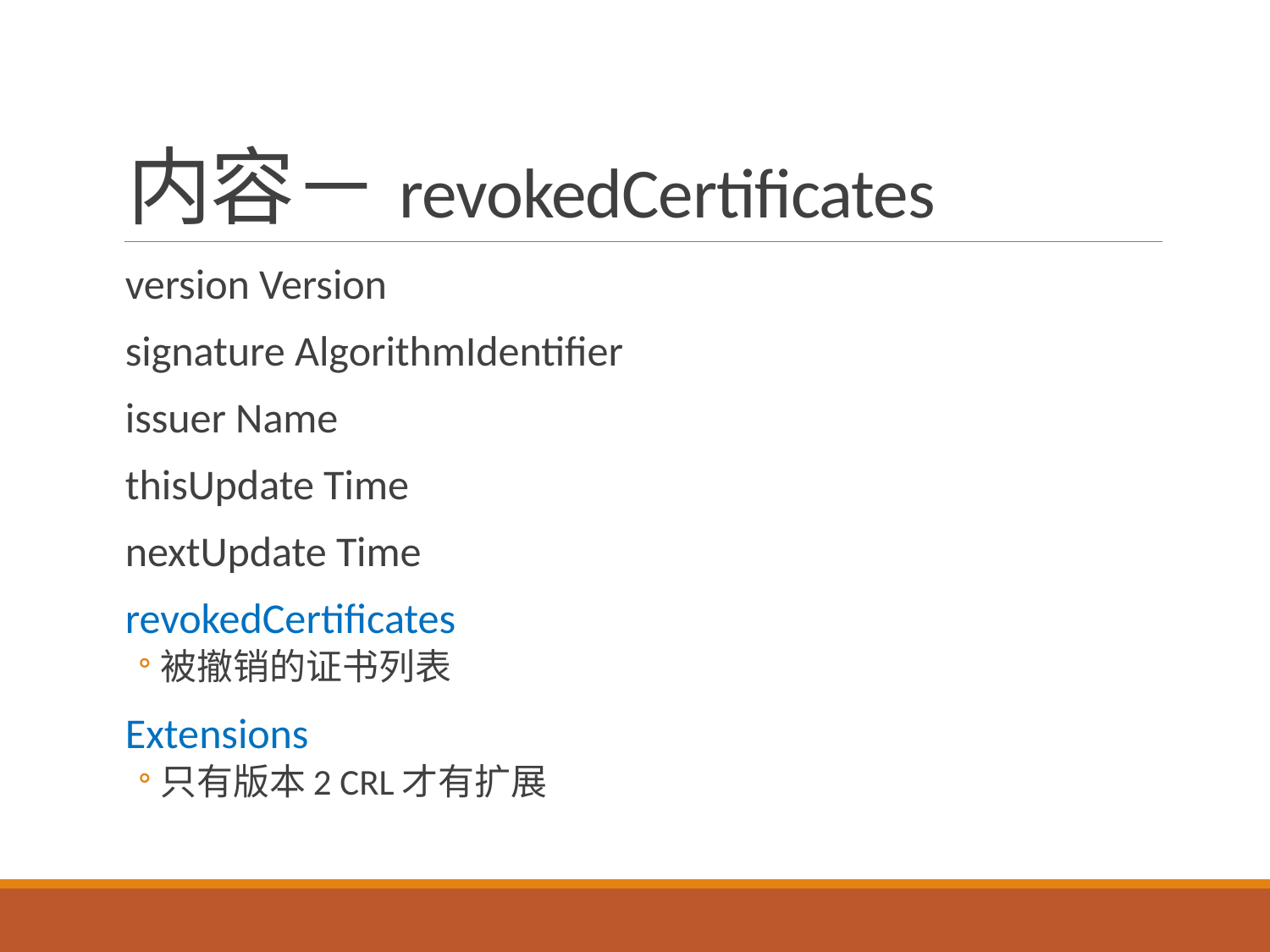

# 内容－revokedCertificates
version Version
signature AlgorithmIdentifier
issuer Name
thisUpdate Time
nextUpdate Time
revokedCertificates
被撤销的证书列表
Extensions
只有版本2 CRL才有扩展
34